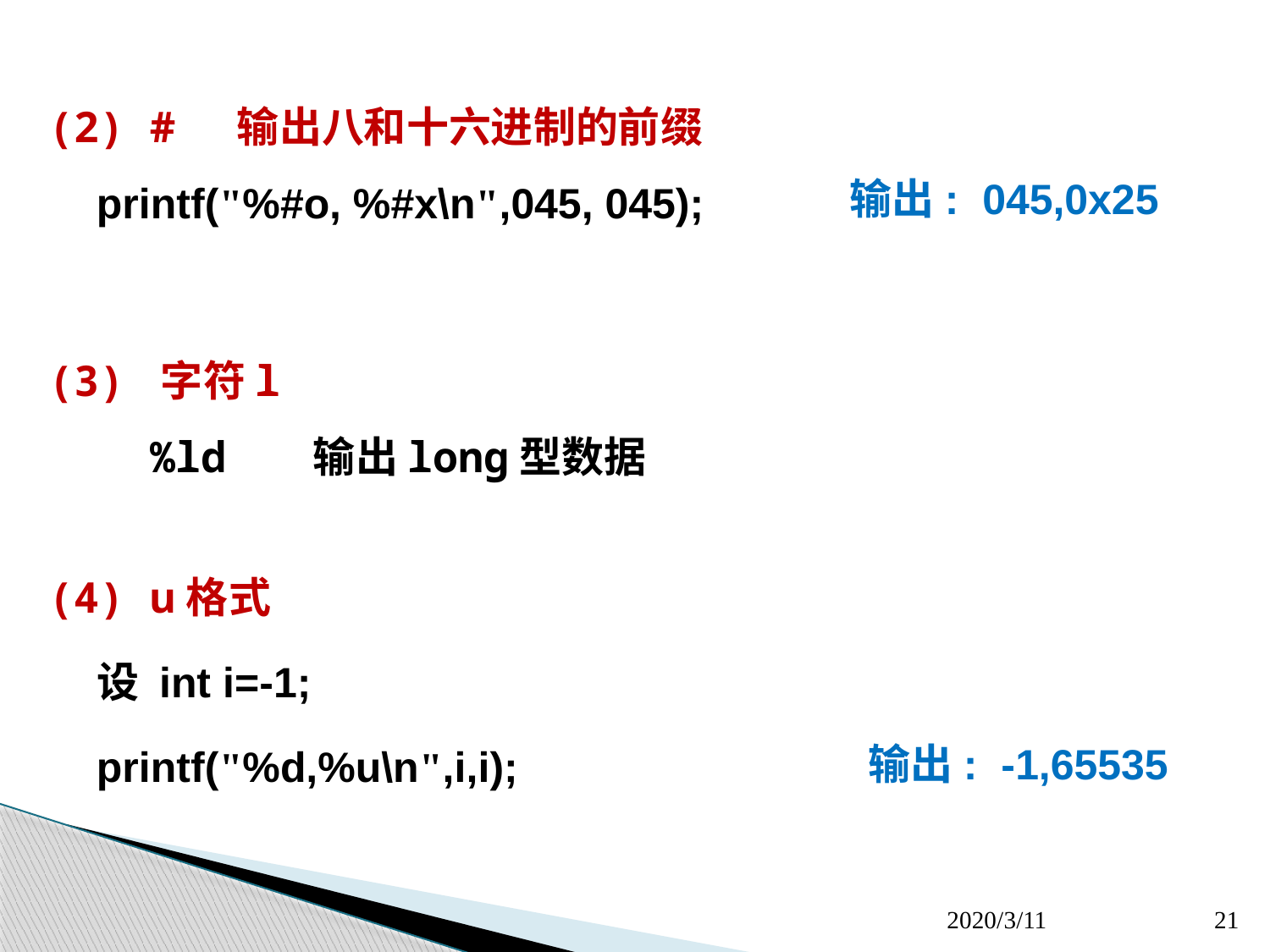

(2) #  输出八和十六进制的前缀
    printf("%#o, %#x\n",045, 045);

(3) 字符l
    %ld   输出long型数据

(4) u格式
    设 int i=-1;
    printf("%d,%u\n",i,i);

输出:  045,0x25
输出:  -1,65535

2020/3/11
21